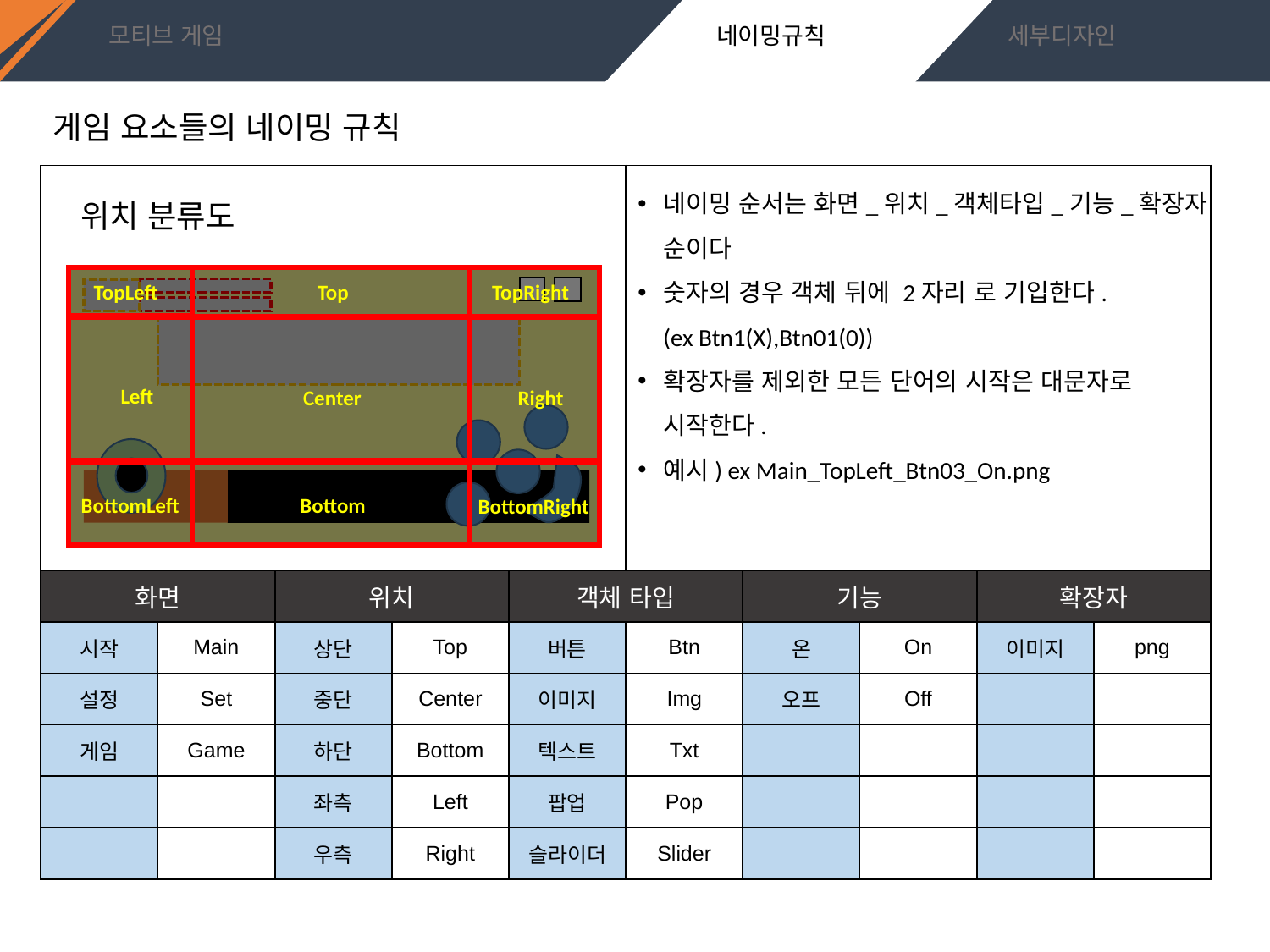

게임 요소들의 네이밍 규칙
|  |  |  |  |  |  |  |  |  |  |
| --- | --- | --- | --- | --- | --- | --- | --- | --- | --- |
| 화면 |  | 위치 |  | 객체 타입 |  | 기능 |  | 확장자 |  |
| 시작 | Main | 상단 | Top | 버튼 | Btn | 온 | On | 이미지 | png |
| 설정 | Set | 중단 | Center | 이미지 | Img | 오프 | Off |  |  |
| 게임 | Game | 하단 | Bottom | 텍스트 | Txt |  |  |  |  |
|  |  | 좌측 | Left | 팝업 | Pop |  |  |  |  |
|  |  | 우측 | Right | 슬라이더 | Slider |  |  |  |  |
네이밍 순서는 화면_위치_객체타입_기능_확장자 순이다
숫자의 경우 객체 뒤에 2자리 로 기입한다.
(ex Btn1(X),Btn01(0))
확장자를 제외한 모든 단어의 시작은 대문자로
시작한다.
예시) ex Main_TopLeft_Btn03_On.png
위치 분류도

TopLeft
Top
TopRight
Left
Center
Right
BottomLeft
Bottom
BottomRight